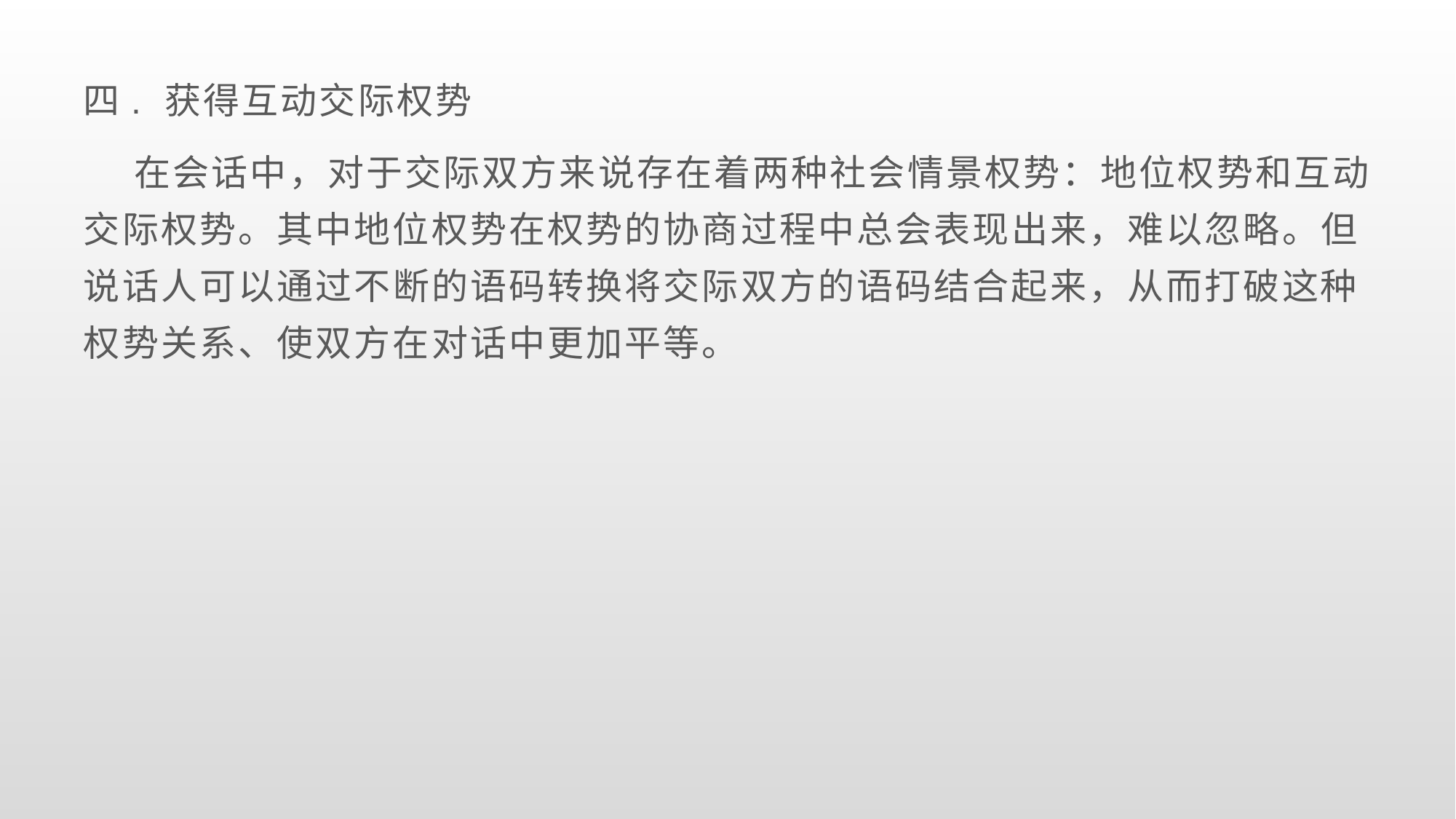

四. 获得互动交际权势
    在会话中，对于交际双方来说存在着两种社会情景权势：地位权势和互动交际权势。其中地位权势在权势的协商过程中总会表现出来，难以忽略。但说话人可以通过不断的语码转换将交际双方的语码结合起来，从而打破这种权势关系、使双方在对话中更加平等。